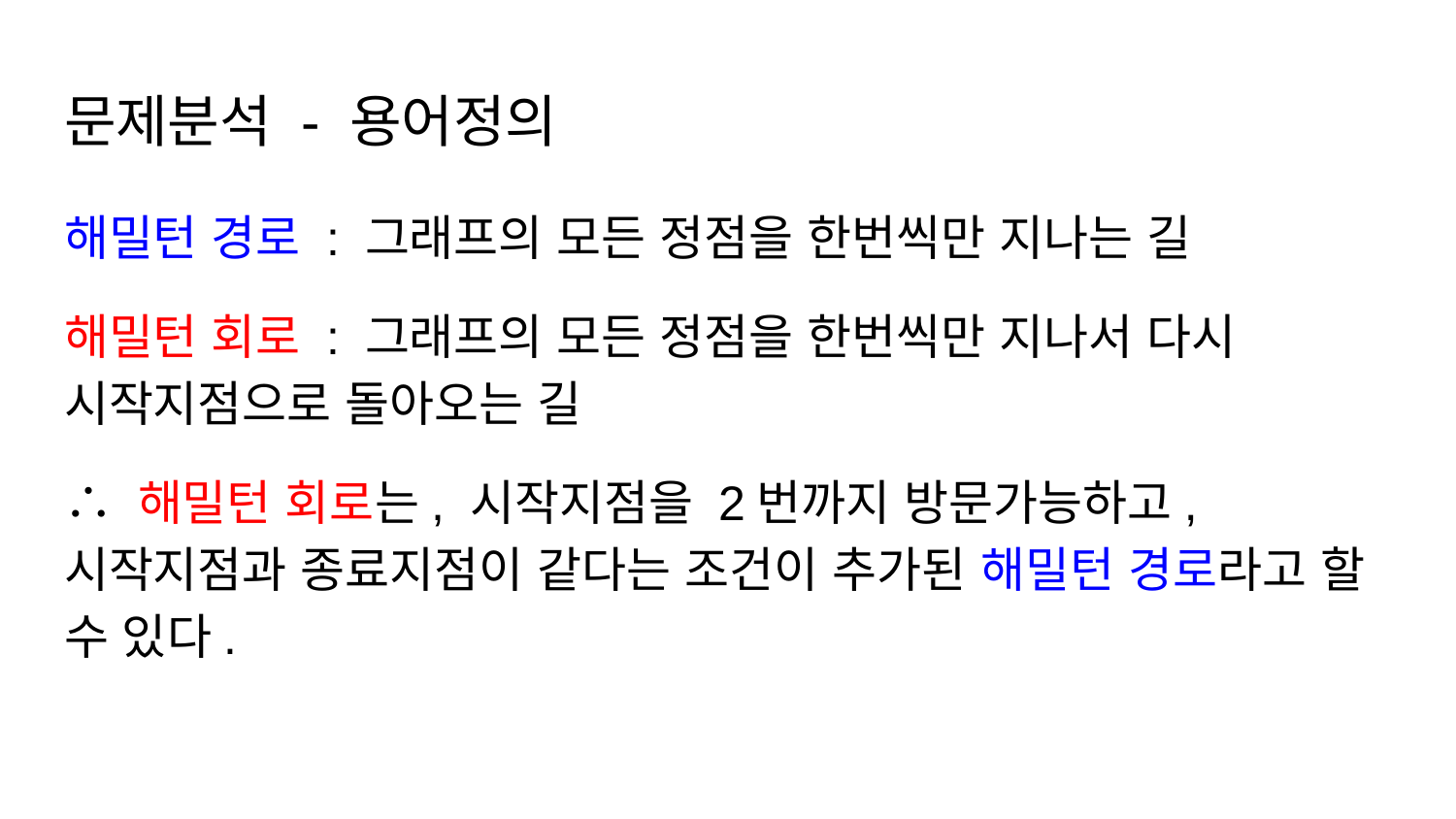

# 문제분석 - 용어정의
해밀턴 경로 : 그래프의 모든 정점을 한번씩만 지나는 길
해밀턴 회로 : 그래프의 모든 정점을 한번씩만 지나서 다시 시작지점으로 돌아오는 길
∴ 해밀턴 회로는, 시작지점을 2번까지 방문가능하고, 시작지점과 종료지점이 같다는 조건이 추가된 해밀턴 경로라고 할 수 있다.